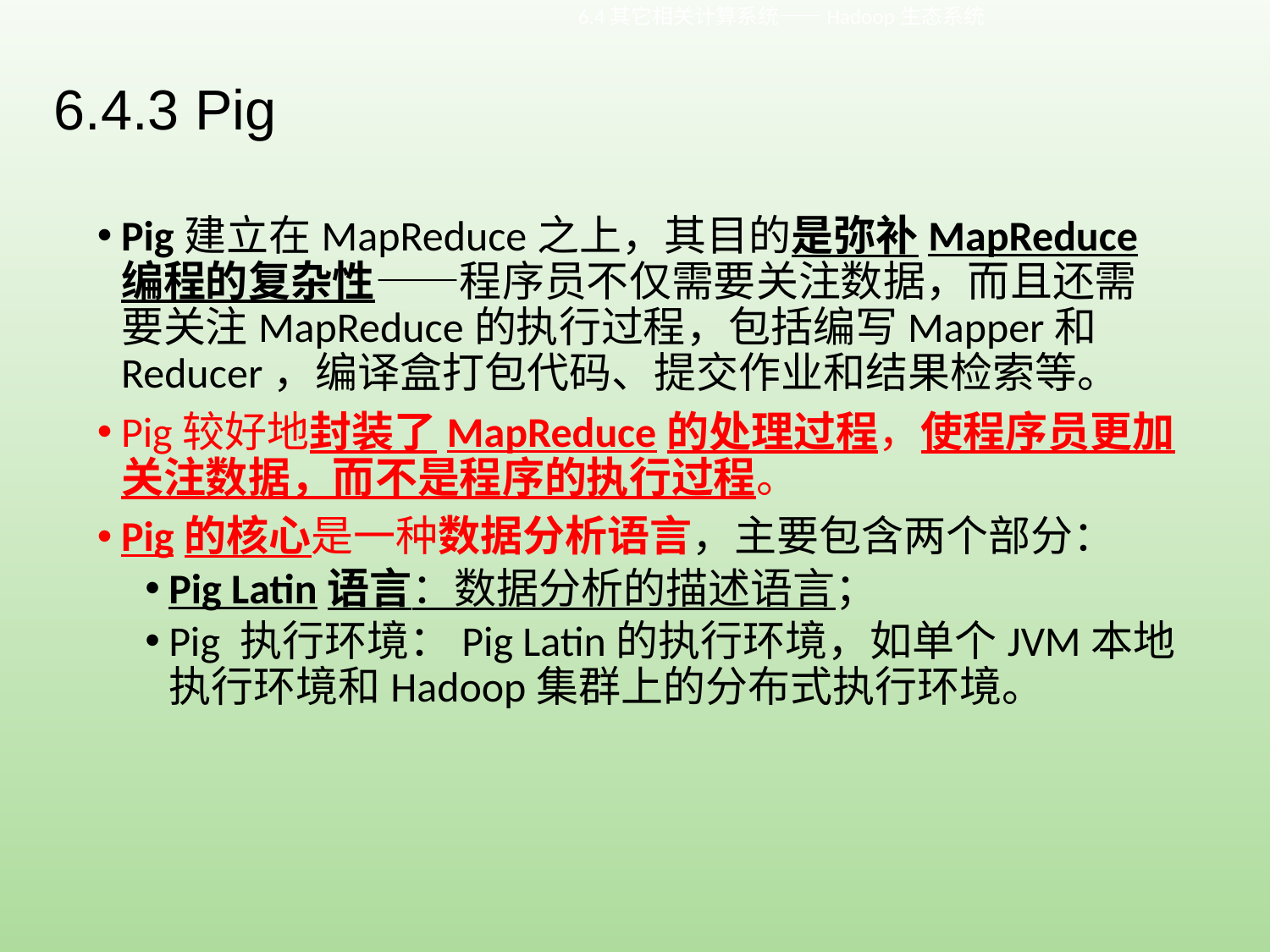

6.4其它相关计算系统——Hadoop生态系统
# 6.4.3 Pig
Pig建立在MapReduce之上，其目的是弥补MapReduce编程的复杂性——程序员不仅需要关注数据，而且还需要关注MapReduce的执行过程，包括编写Mapper和Reducer，编译盒打包代码、提交作业和结果检索等。
Pig较好地封装了MapReduce的处理过程，使程序员更加关注数据，而不是程序的执行过程。
Pig的核心是一种数据分析语言，主要包含两个部分：
Pig Latin语言：数据分析的描述语言；
Pig 执行环境：Pig Latin的执行环境，如单个JVM本地执行环境和Hadoop集群上的分布式执行环境。